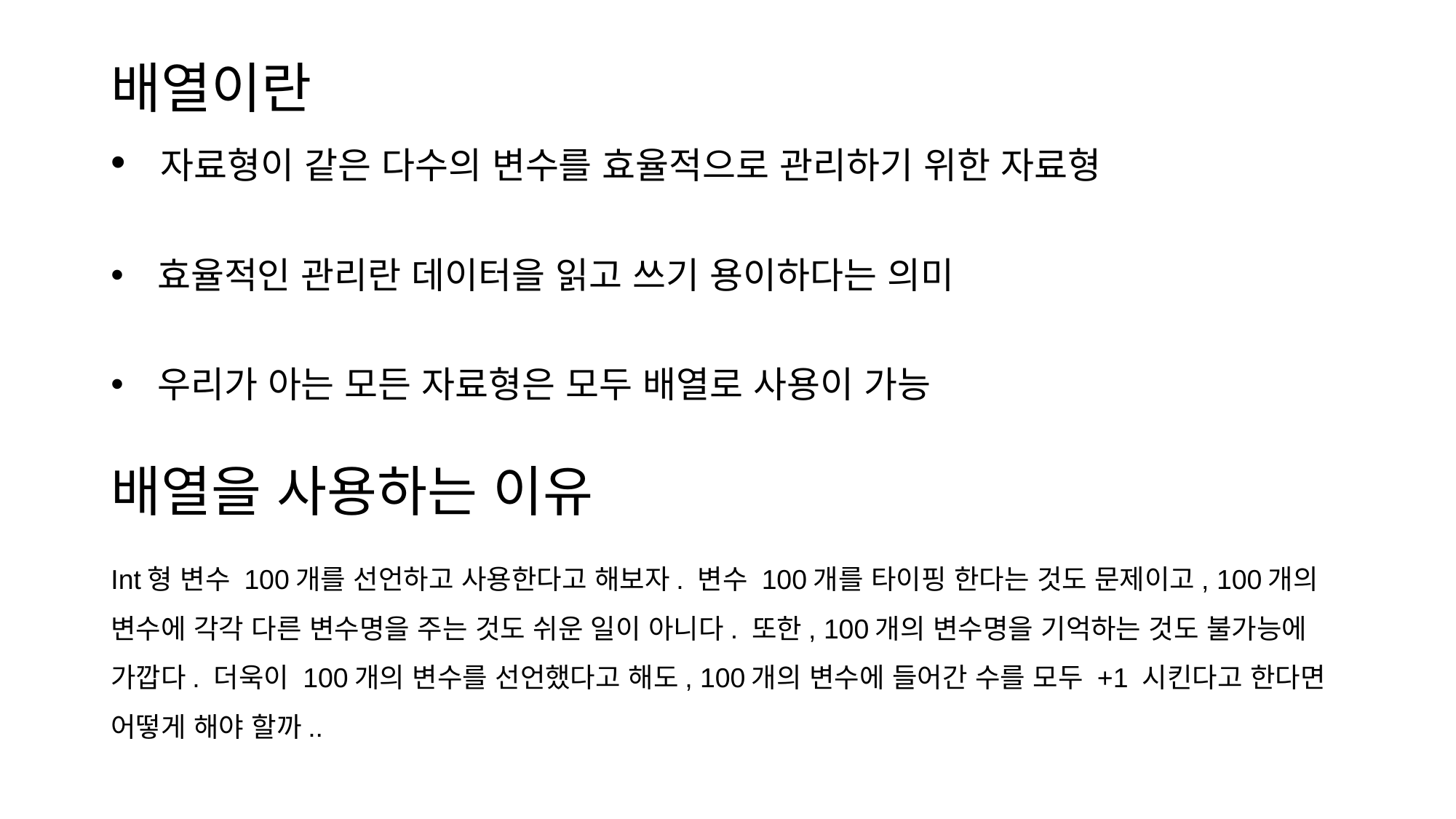

# 배열이란
 자료형이 같은 다수의 변수를 효율적으로 관리하기 위한 자료형

 효율적인 관리란 데이터을 읽고 쓰기 용이하다는 의미

 우리가 아는 모든 자료형은 모두 배열로 사용이 가능

배열을 사용하는 이유
Int형 변수 100개를 선언하고 사용한다고 해보자. 변수 100개를 타이핑 한다는 것도 문제이고, 100개의 변수에 각각 다른 변수명을 주는 것도 쉬운 일이 아니다. 또한, 100개의 변수명을 기억하는 것도 불가능에 가깝다. 더욱이 100개의 변수를 선언했다고 해도, 100개의 변수에 들어간 수를 모두 +1 시킨다고 한다면 어떻게 해야 할까..